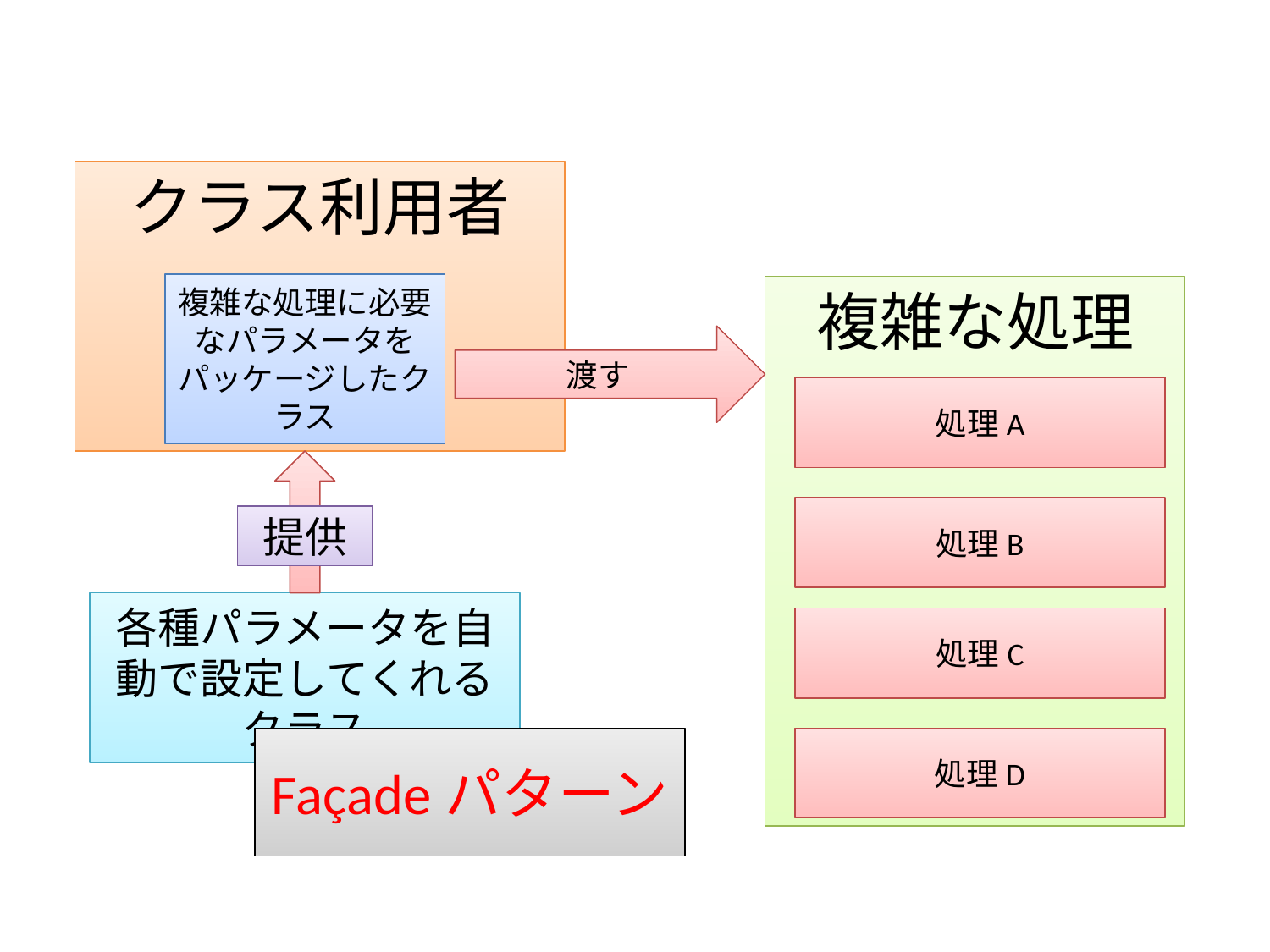

クラス利用者
複雑な処理に必要なパラメータをパッケージしたクラス
複雑な処理
渡す
処理A

処理B
提供
各種パラメータを自動で設定してくれるクラス
処理C
Façadeパターン
処理D